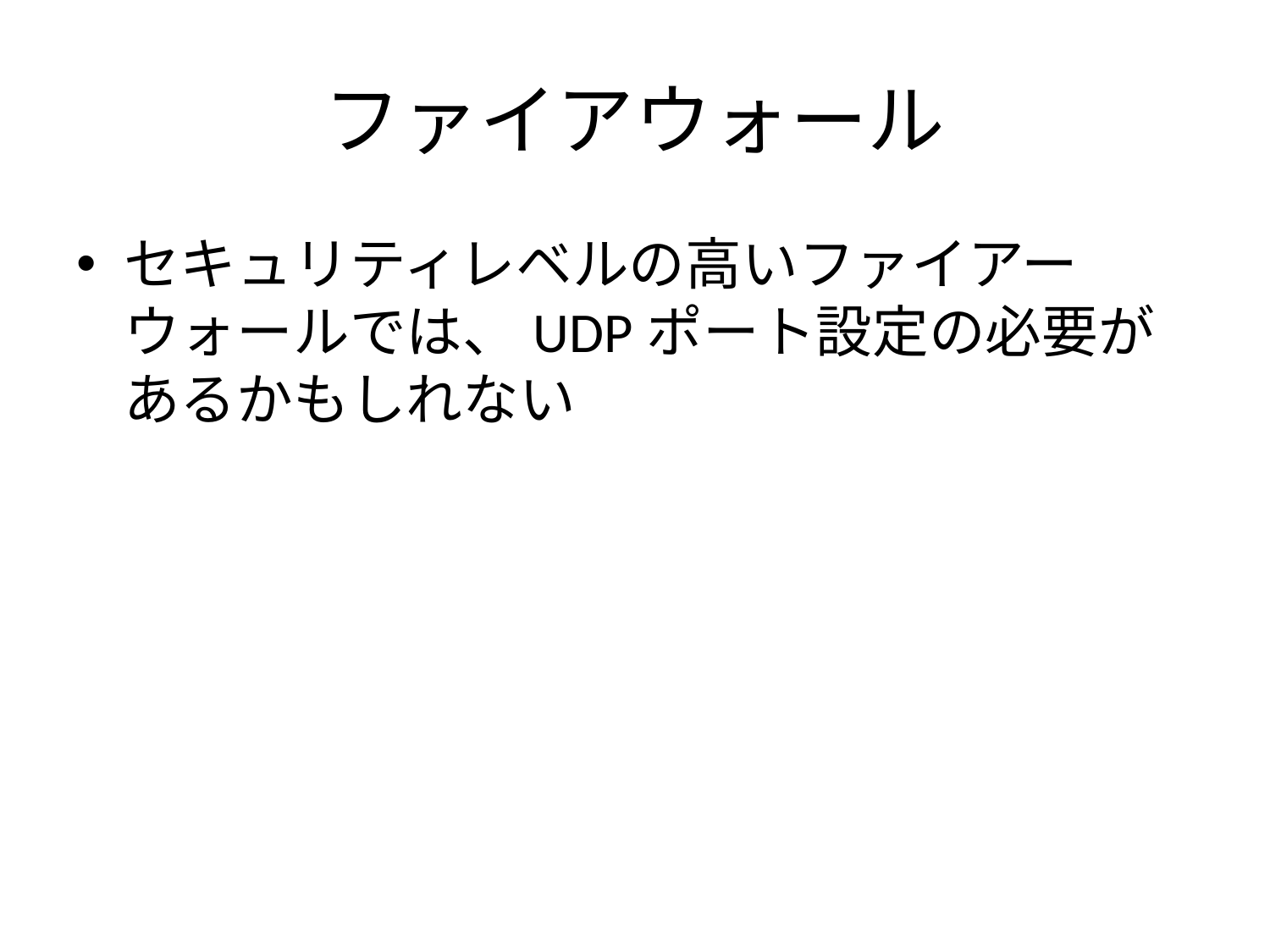

# ファイアウォール
セキュリティレベルの高いファイアーウォールでは、UDPポート設定の必要があるかもしれない